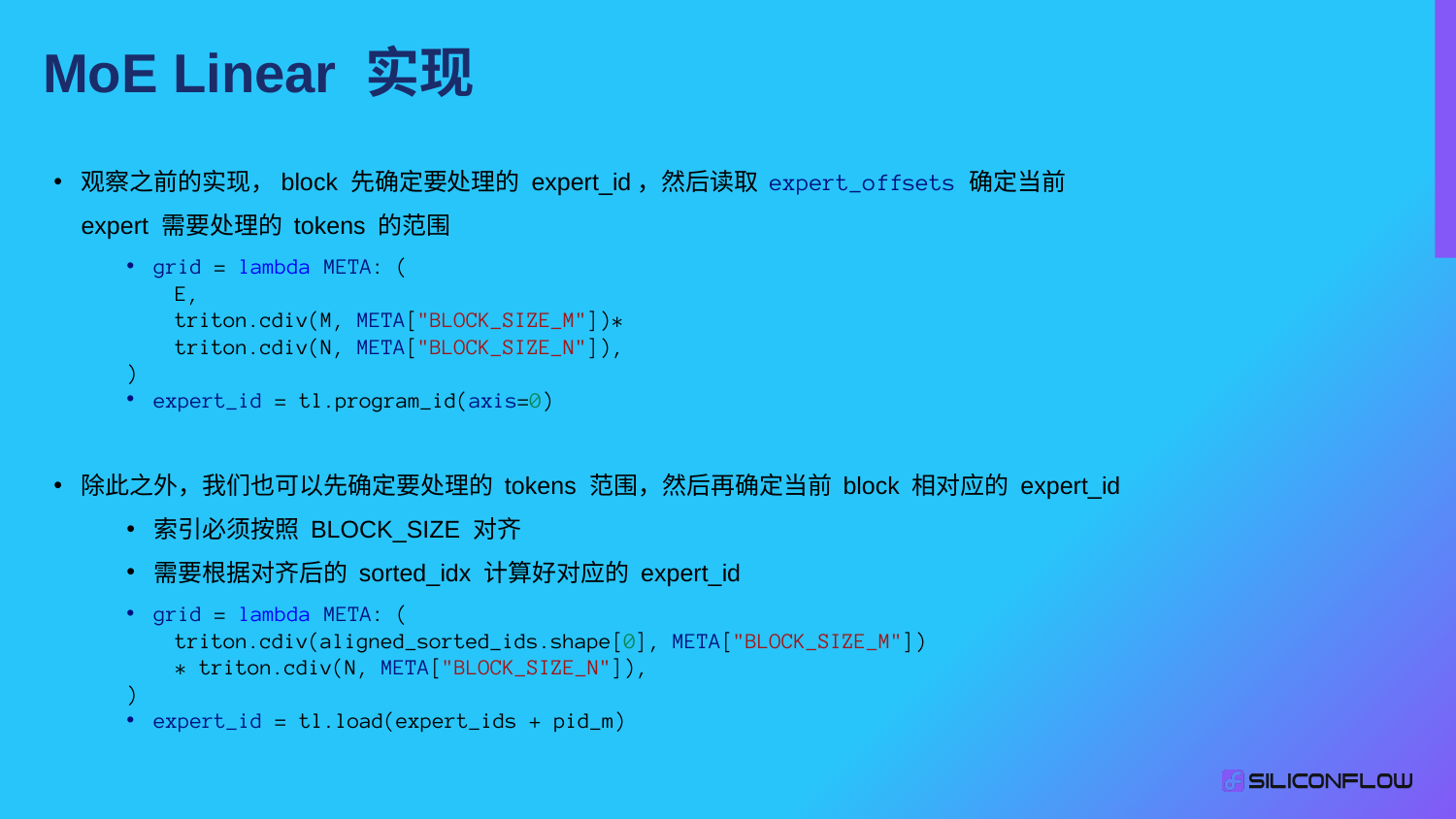

MoE Linear 实现
观察之前的实现，block 先确定要处理的 expert_id，然后读取 expert_offsets 确定当前 expert 需要处理的 tokens 的范围
grid = lambda META: (
    E,
    triton.cdiv(M, META["BLOCK_SIZE_M"])*
    triton.cdiv(N, META["BLOCK_SIZE_N"]),
)
expert_id = tl.program_id(axis=0)

除此之外，我们也可以先确定要处理的 tokens 范围，然后再确定当前 block 相对应的 expert_id
索引必须按照 BLOCK_SIZE 对齐
需要根据对齐后的 sorted_idx 计算好对应的 expert_id
grid = lambda META: (
    triton.cdiv(aligned_sorted_ids.shape[0], META["BLOCK_SIZE_M"])
    * triton.cdiv(N, META["BLOCK_SIZE_N"]),
)
expert_id = tl.load(expert_ids + pid_m)